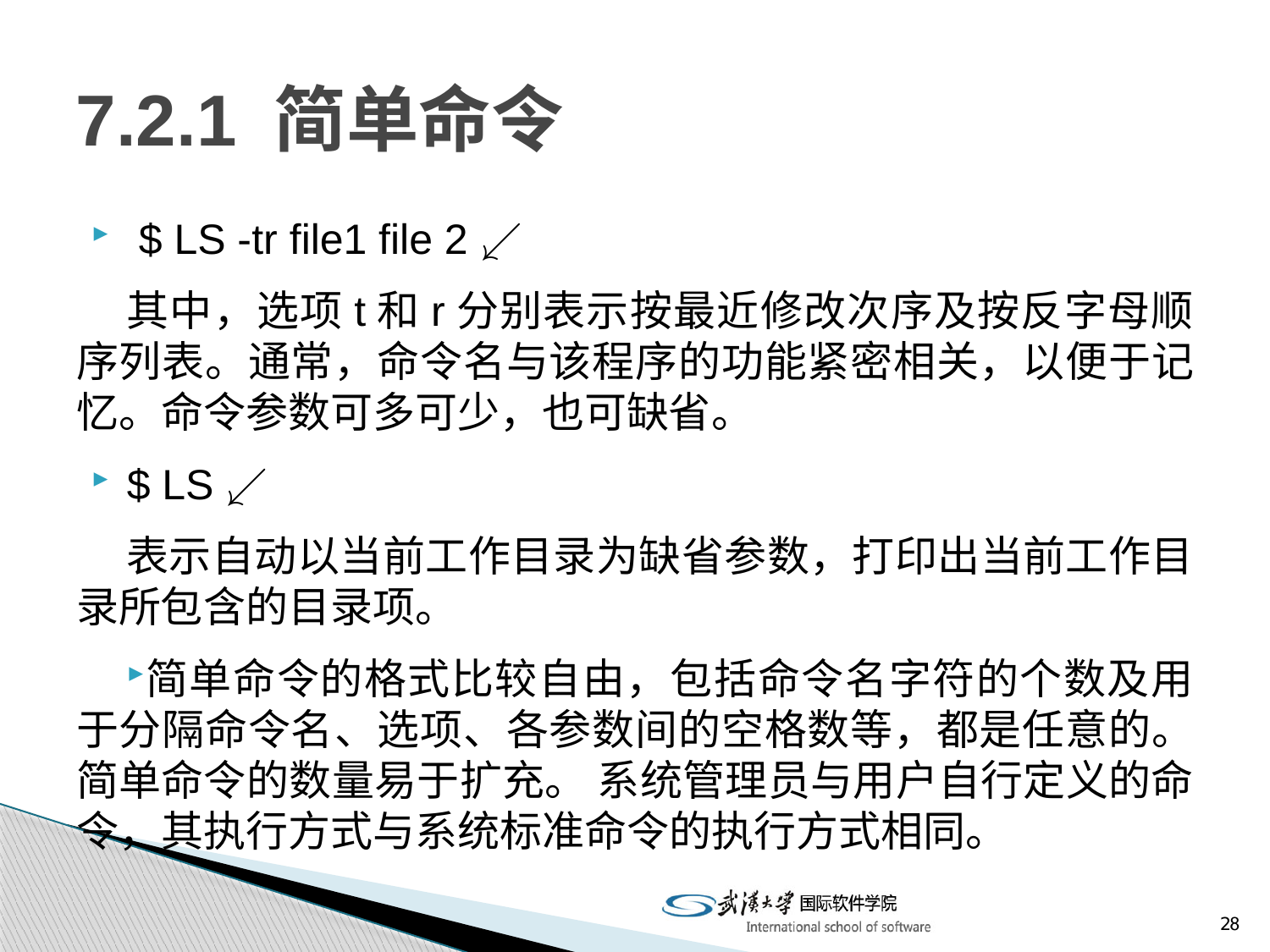

# 7.2.1 简单命令
 $ LS -tr file1 file 2 ↙
其中，选项t和r分别表示按最近修改次序及按反字母顺序列表。通常，命令名与该程序的功能紧密相关，以便于记忆。命令参数可多可少，也可缺省。
$ LS ↙
表示自动以当前工作目录为缺省参数，打印出当前工作目录所包含的目录项。
简单命令的格式比较自由，包括命令名字符的个数及用于分隔命令名、选项、各参数间的空格数等，都是任意的。简单命令的数量易于扩充。 系统管理员与用户自行定义的命令，其执行方式与系统标准命令的执行方式相同。

28